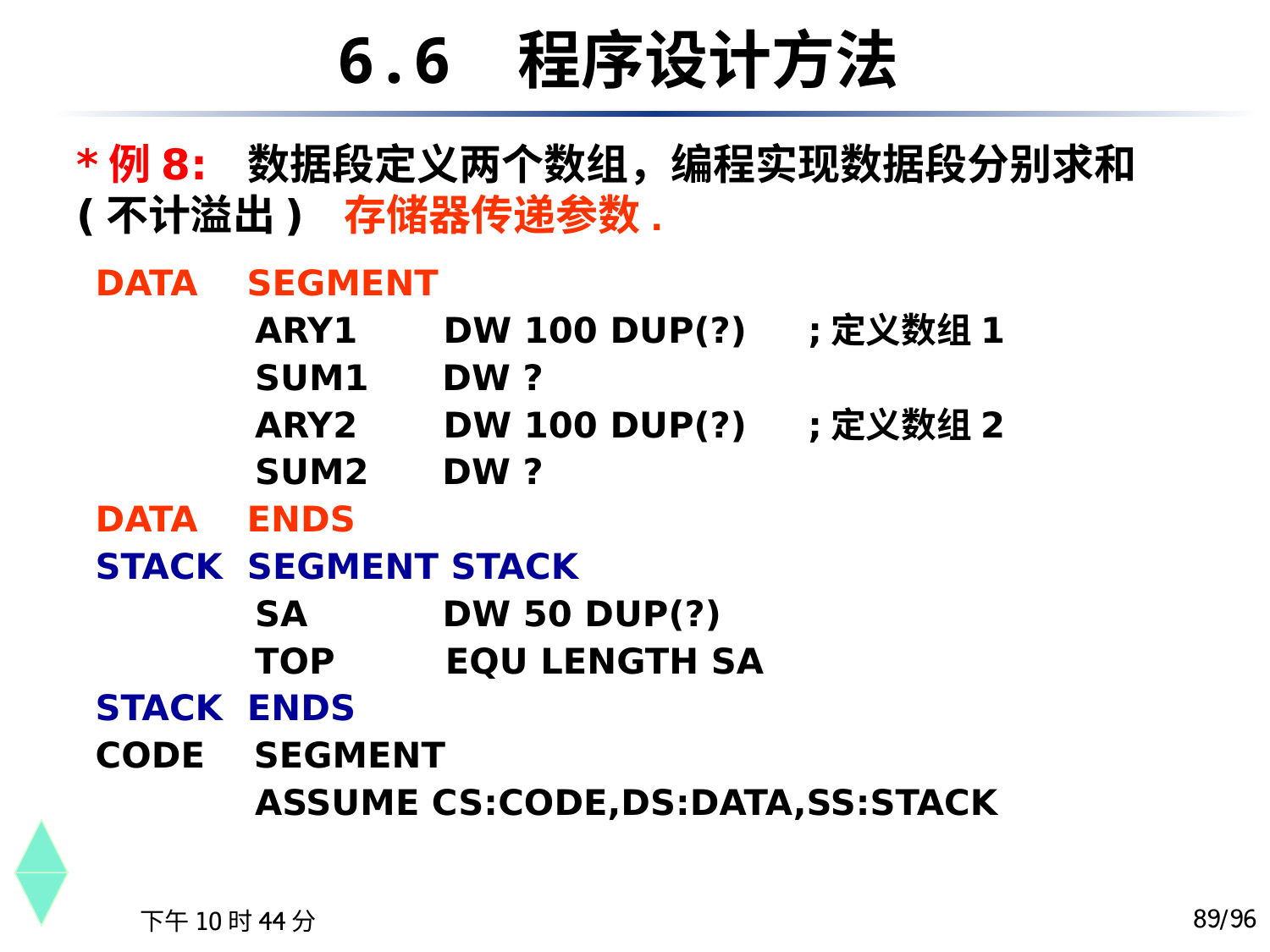

6.6	 程序设计方法
*例8:  数据段定义两个数组，编程实现数据段分别求和(不计溢出)  存储器传递参数.
DATA    SEGMENT
             ARY1       DW 100 DUP(?)     ;定义数组1
             SUM1      DW ?
             ARY2       DW 100 DUP(?)     ;定义数组2
             SUM2      DW ?
DATA    ENDS
STACK  SEGMENT STACK
             SA           DW 50 DUP(?)
             TOP         EQU LENGTH SA
STACK  ENDS
CODE    SEGMENT
             ASSUME CS:CODE,DS:DATA,SS:STACK
89/96
下午10时44分